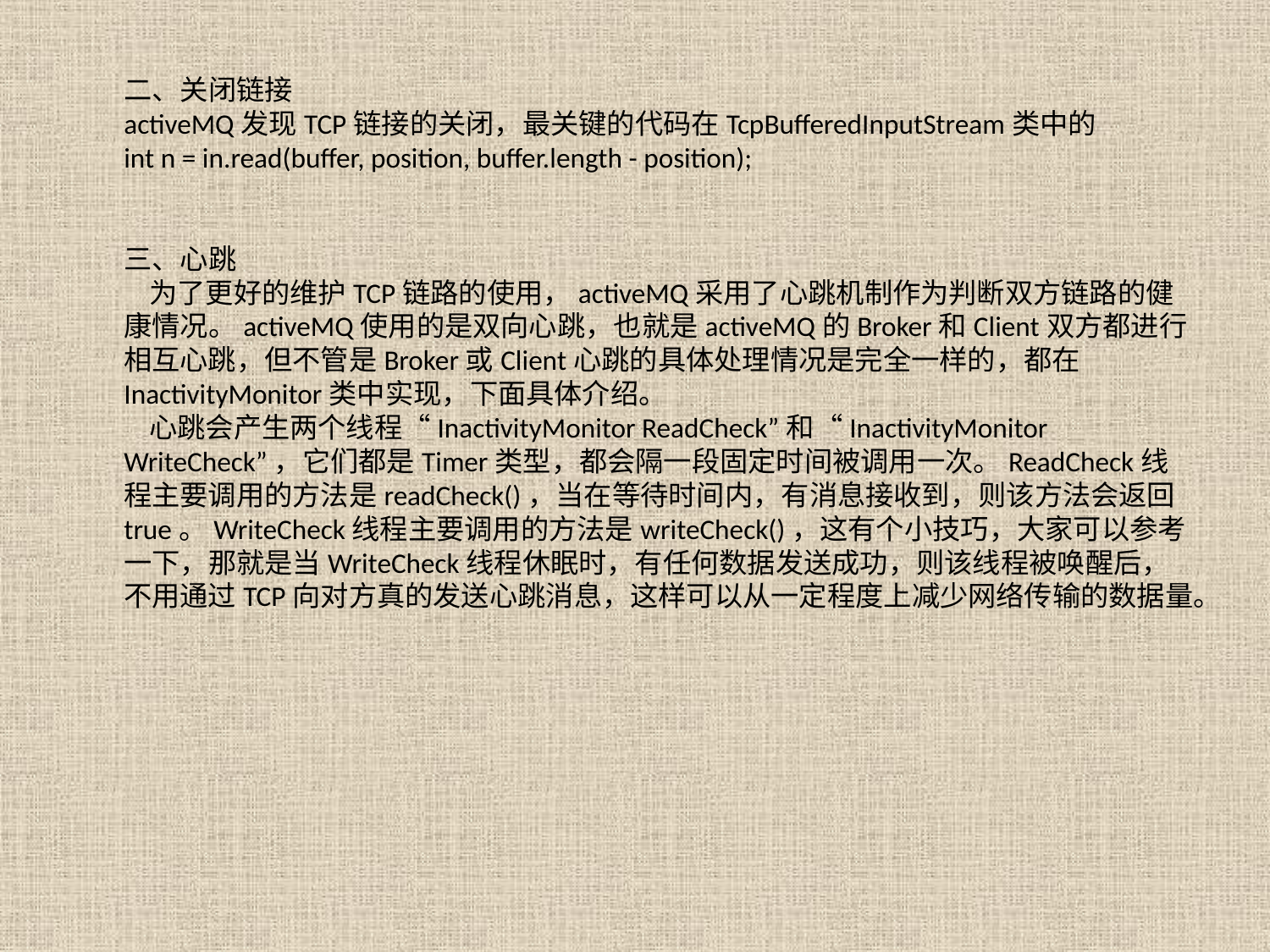

二、关闭链接
activeMQ发现TCP链接的关闭，最关键的代码在TcpBufferedInputStream类中的
int n = in.read(buffer, position, buffer.length - position);
三、心跳
    为了更好的维护TCP链路的使用，activeMQ采用了心跳机制作为判断双方链路的健康情况。activeMQ使用的是双向心跳，也就是activeMQ的Broker和Client双方都进行相互心跳，但不管是Broker或Client心跳的具体处理情况是完全一样的，都在InactivityMonitor类中实现，下面具体介绍。
    心跳会产生两个线程“InactivityMonitor ReadCheck”和“InactivityMonitor WriteCheck”，它们都是Timer类型，都会隔一段固定时间被调用一次。ReadCheck线程主要调用的方法是readCheck()，当在等待时间内，有消息接收到，则该方法会返回true。WriteCheck线程主要调用的方法是writeCheck()，这有个小技巧，大家可以参考一下，那就是当WriteCheck线程休眠时，有任何数据发送成功，则该线程被唤醒后，不用通过TCP向对方真的发送心跳消息，这样可以从一定程度上减少网络传输的数据量。